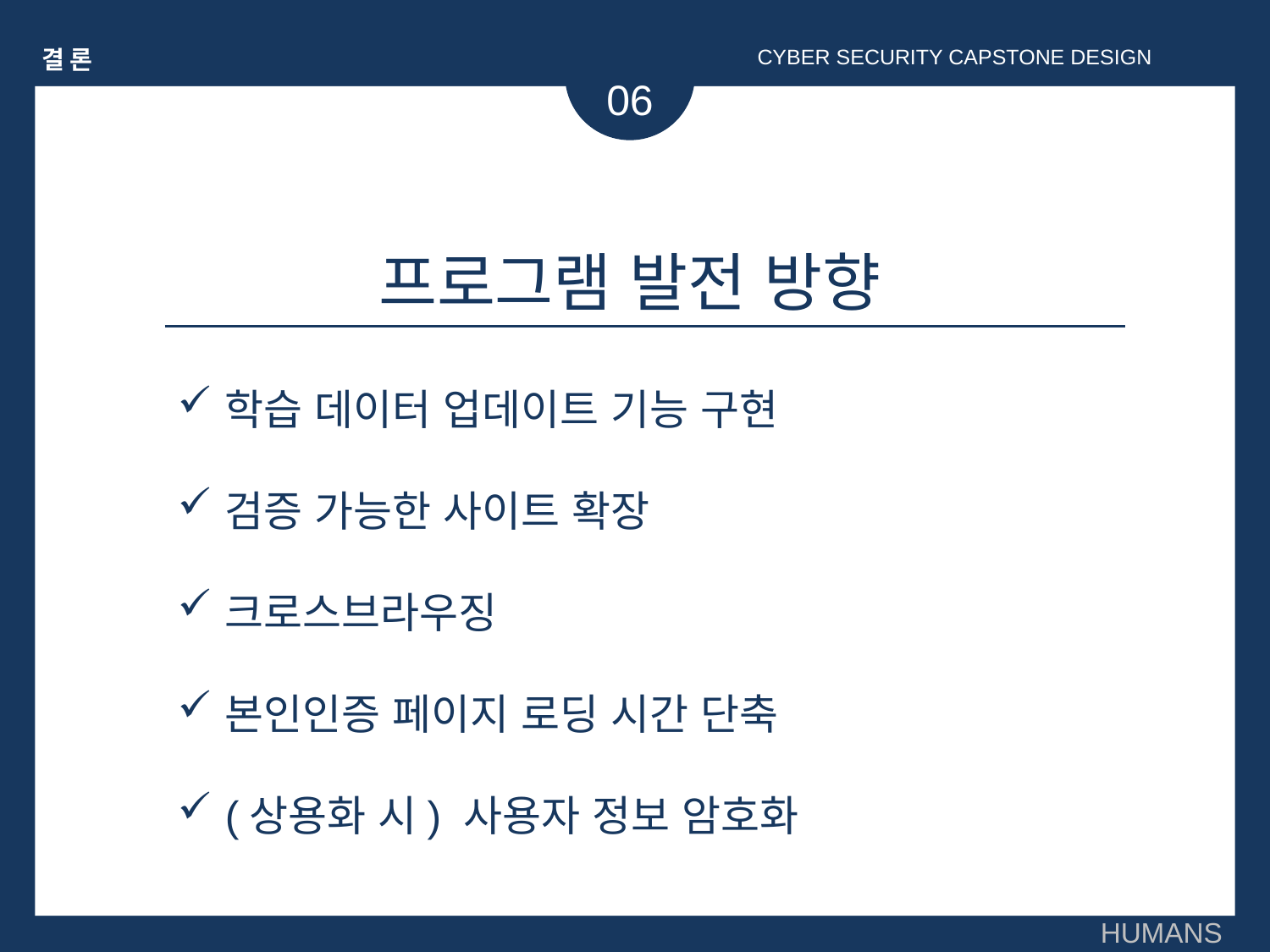

CYBER SECURITY CAPSTONE DESIGN
결론
06

프로그램 발전 방향
학습 데이터 업데이트 기능 구현

검증 가능한 사이트 확장

크로스브라우징

본인인증 페이지 로딩 시간 단축

(상용화 시) 사용자 정보 암호화
HUMANS